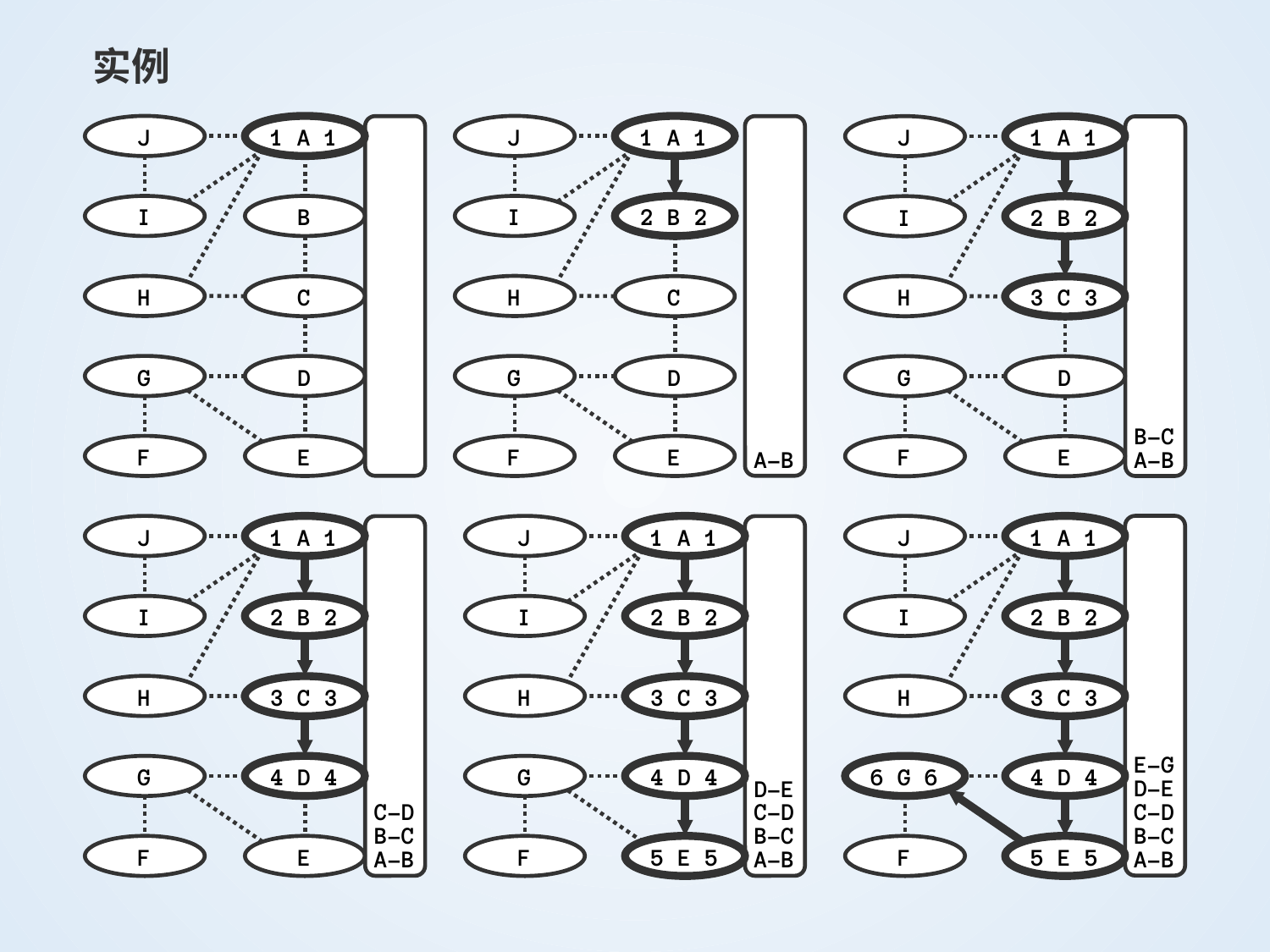

实例
J
1 A 1
J
1 A 1

A-B
J
1 A 1
B-C
A-B
I
B
I
2 B 2
I
2 B 2
H
H
C
C
H
3 C 3
G
D
G
D
G
D
F
E
F
E
F
E
J
1 A 1
J
1 A 1
J
1 A 1
E-G
D-E
C-D
B-C
A-B
C-D
B-C
A-B
D-E
C-D
B-C
A-B
I
2 B 2
I
2 B 2
I
2 B 2
H
H
H
3 C 3
3 C 3
3 C 3
G
4 D 4
G
4 D 4
6 G 6
4 D 4
F
E
F
5 E 5
F
5 E 5